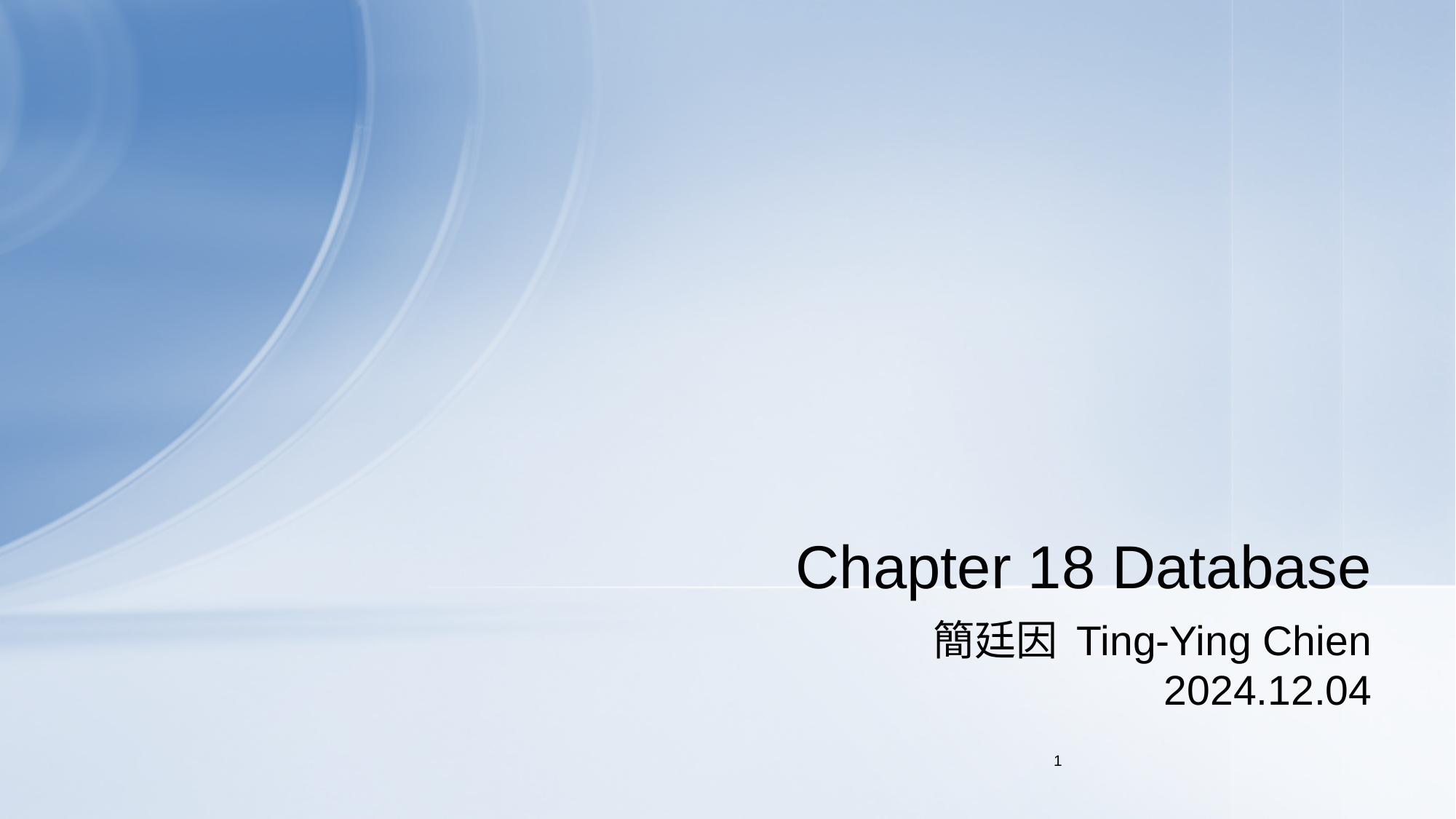

# Chapter 18 Database
簡廷因 Ting-Ying Chien
2024.12.04
1